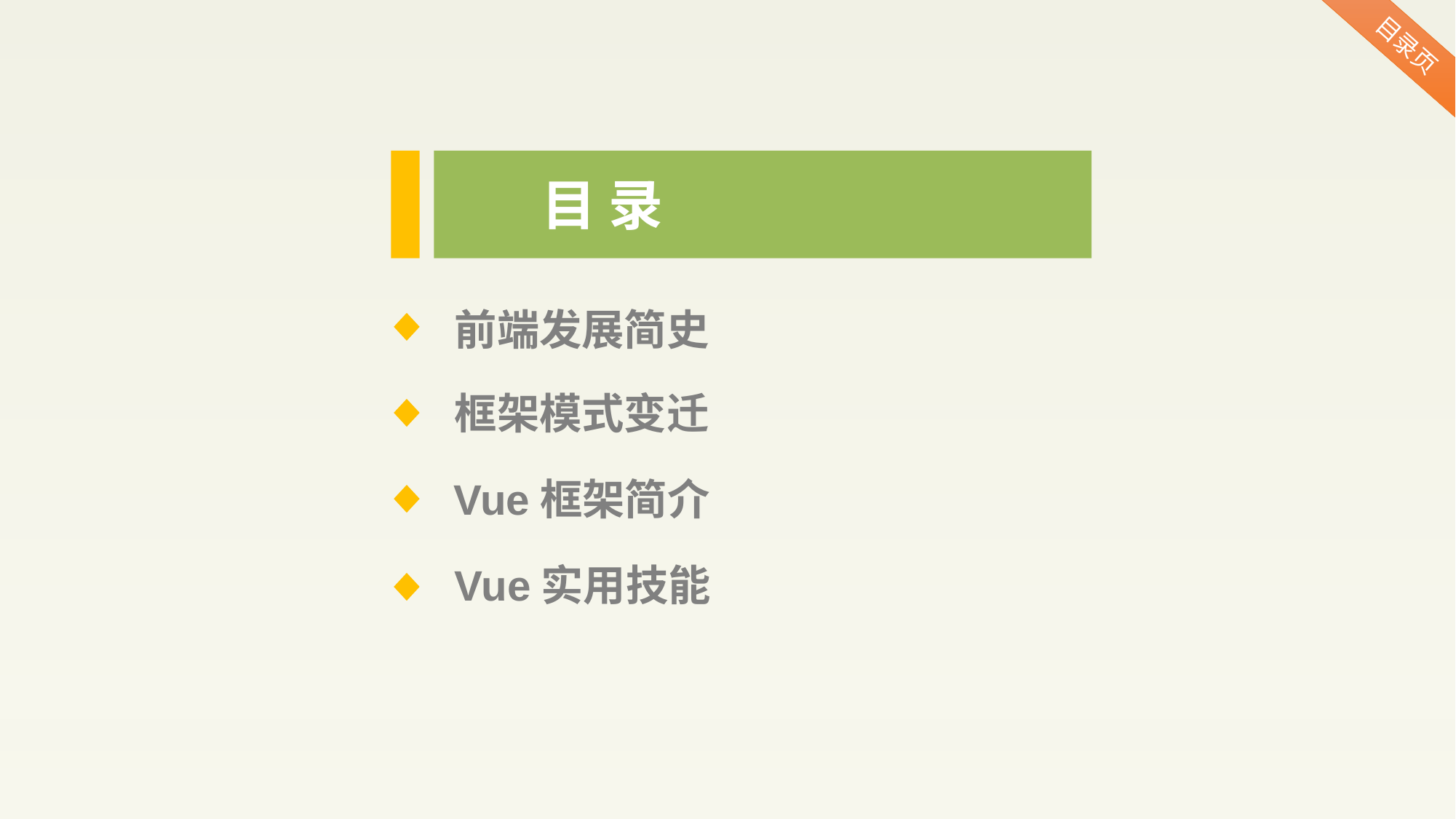

目录页

目 录
前端发展简史

框架模式变迁

Vue框架简介

Vue实用技能